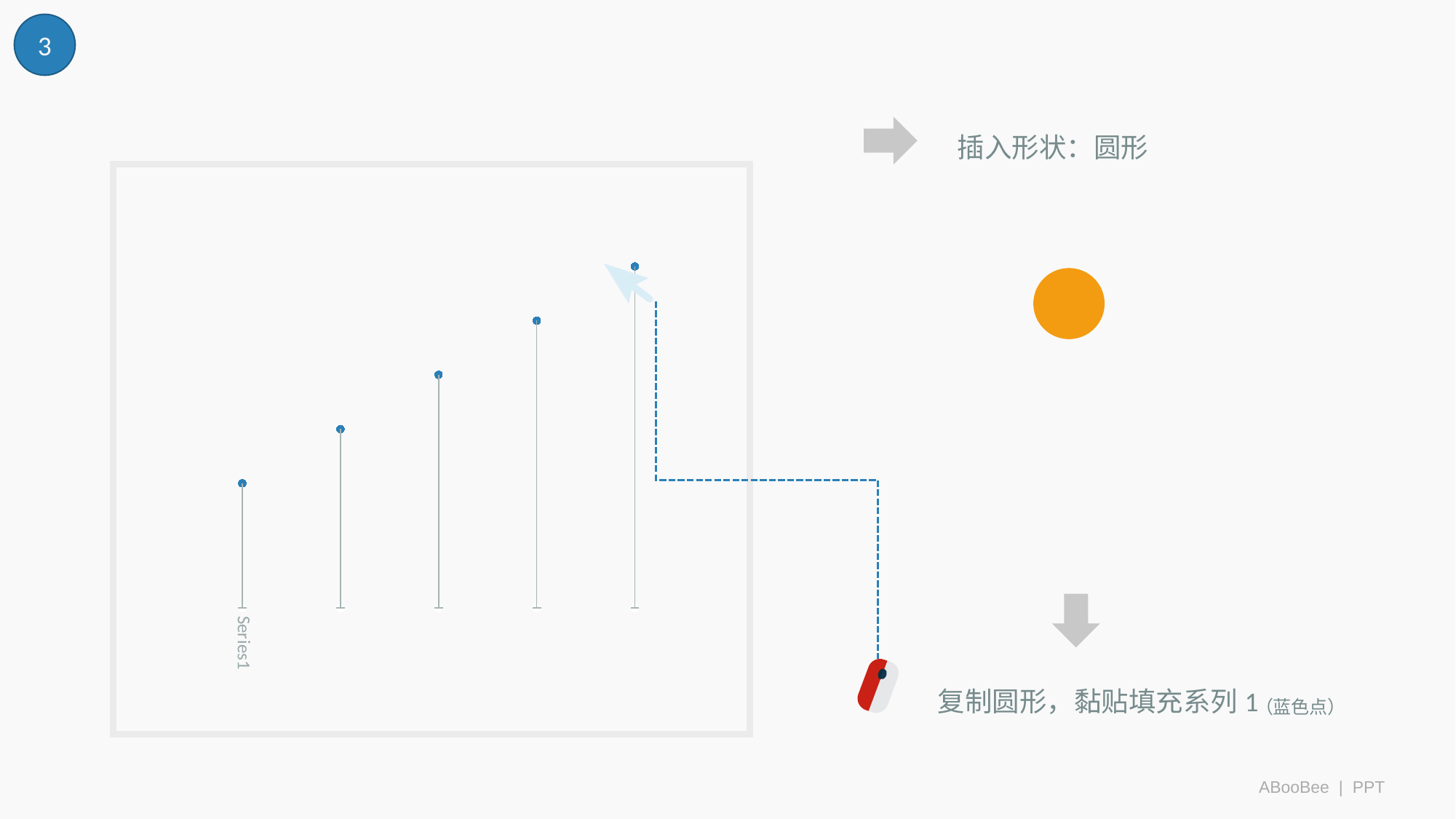

3

插入形状：圆形

### Chart

| Category | X 值 | 辅助 |
|---|---|---|

复制圆形，黏贴填充系列1
（蓝色点）